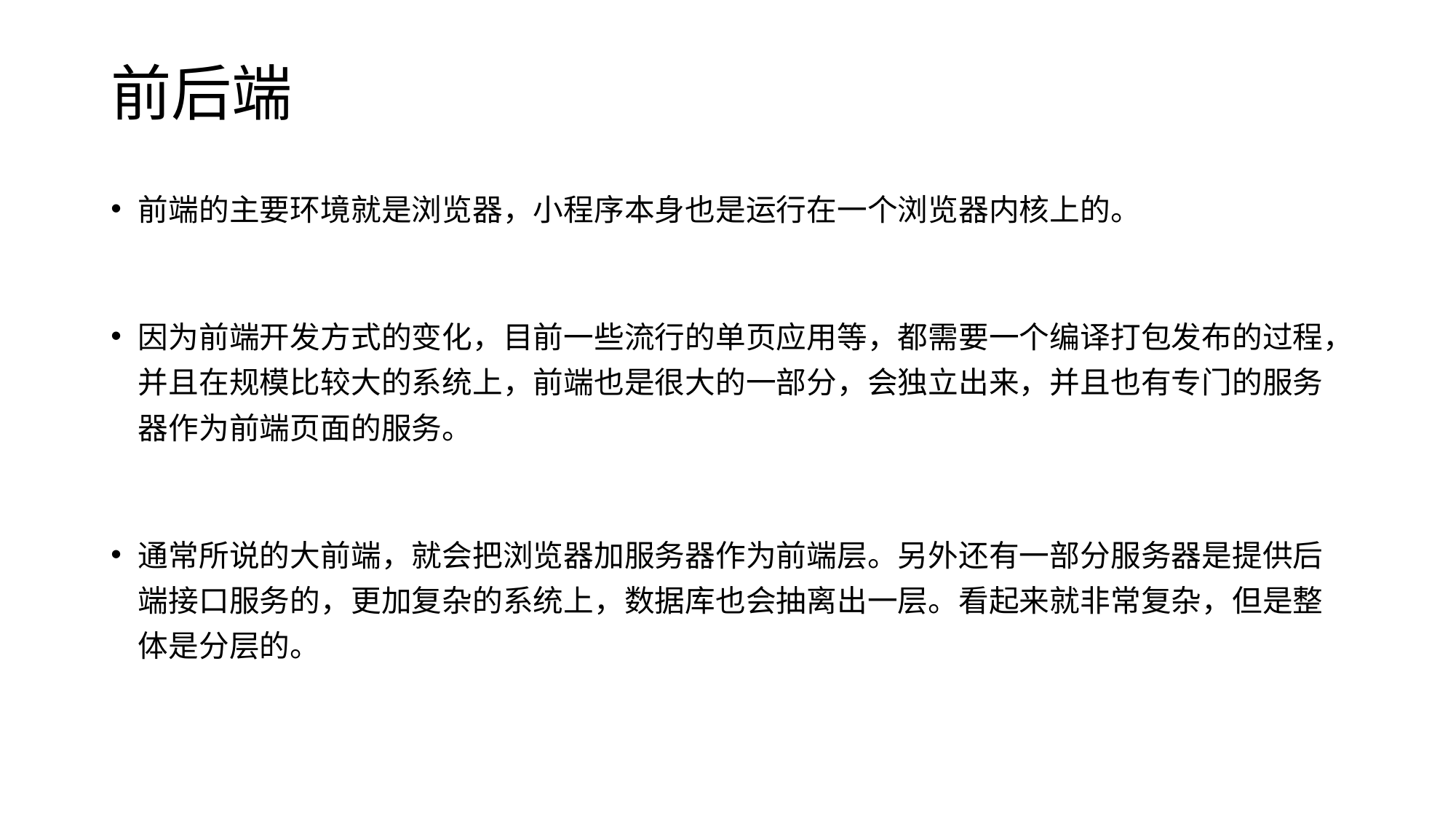

# 前后端
前端的主要环境就是浏览器，小程序本身也是运行在一个浏览器内核上的。

因为前端开发方式的变化，目前一些流行的单页应用等，都需要一个编译打包发布的过程，并且在规模比较大的系统上，前端也是很大的一部分，会独立出来，并且也有专门的服务器作为前端页面的服务。

通常所说的大前端，就会把浏览器加服务器作为前端层。另外还有一部分服务器是提供后端接口服务的，更加复杂的系统上，数据库也会抽离出一层。看起来就非常复杂，但是整体是分层的。